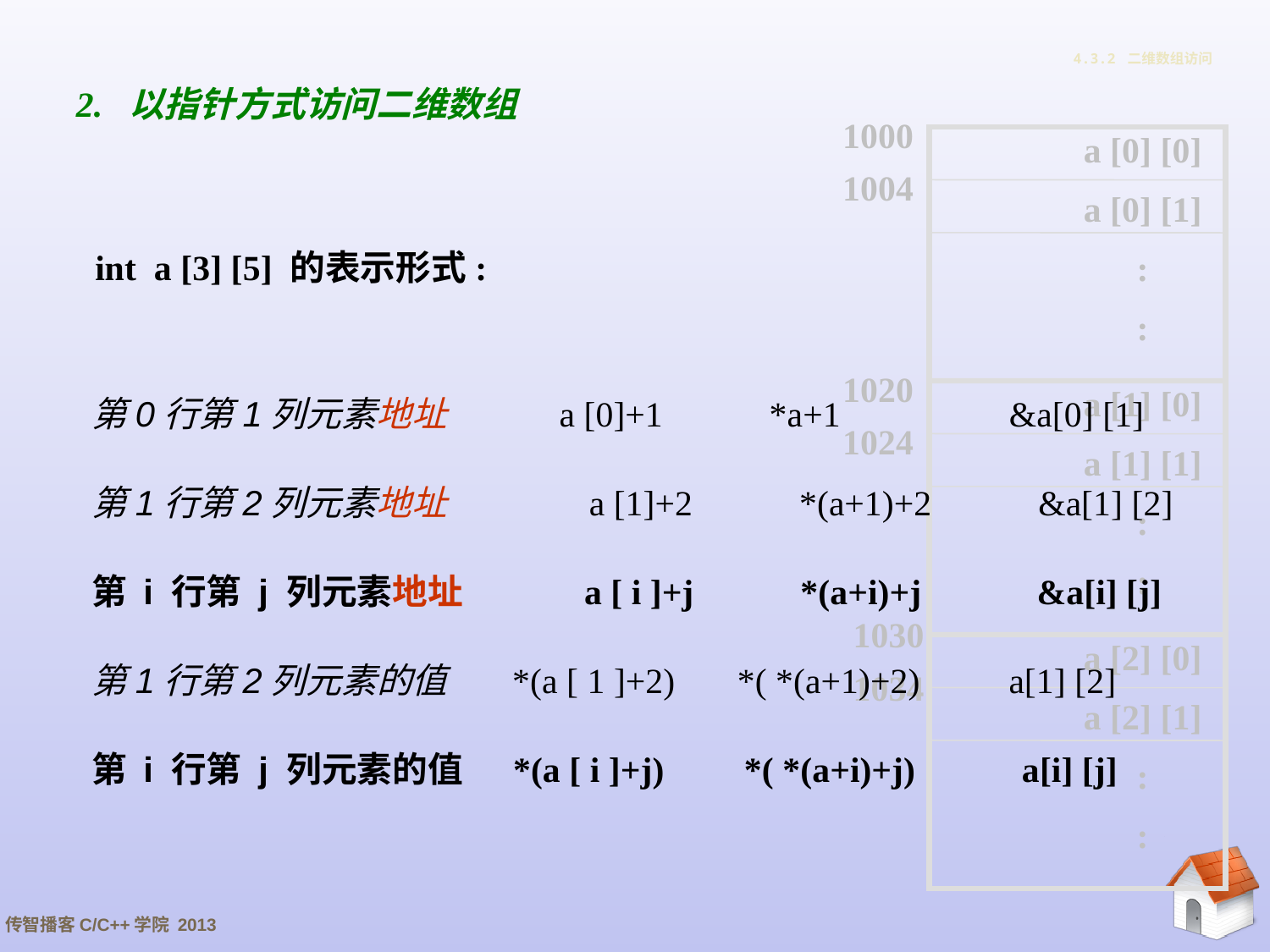

# 4.3.2 二维数组访问
2.  以指针方式访问二维数组
1000
        	a [0] [0]
        	a [0] [1]
        	:
        	:

        	a [1] [0]
        	a [1] [1]
        	:
        	:
        	a [2] [0]
        	a [2] [1]
        	:
        	:
1004
1020
1024
1030
1034
int  a [3] [5] 的表示形式:
第0行第1列元素地址	          a [0]+1            *a+1                   &a[0] [1]
第1行第2列元素地址                 a [1]+2            *(a+1)+2            &a[1] [2]
第 i 行第 j 列元素地址              a [ i ]+j            *(a+i)+j             &a[i] [j]
第1行第2列元素的值	    *(a [ 1 ]+2)       *( *(a+1)+2)          a[1] [2]
第 i 行第 j 列元素的值	    *(a [ i ]+j)         *( *(a+i)+j)            a[i] [j]